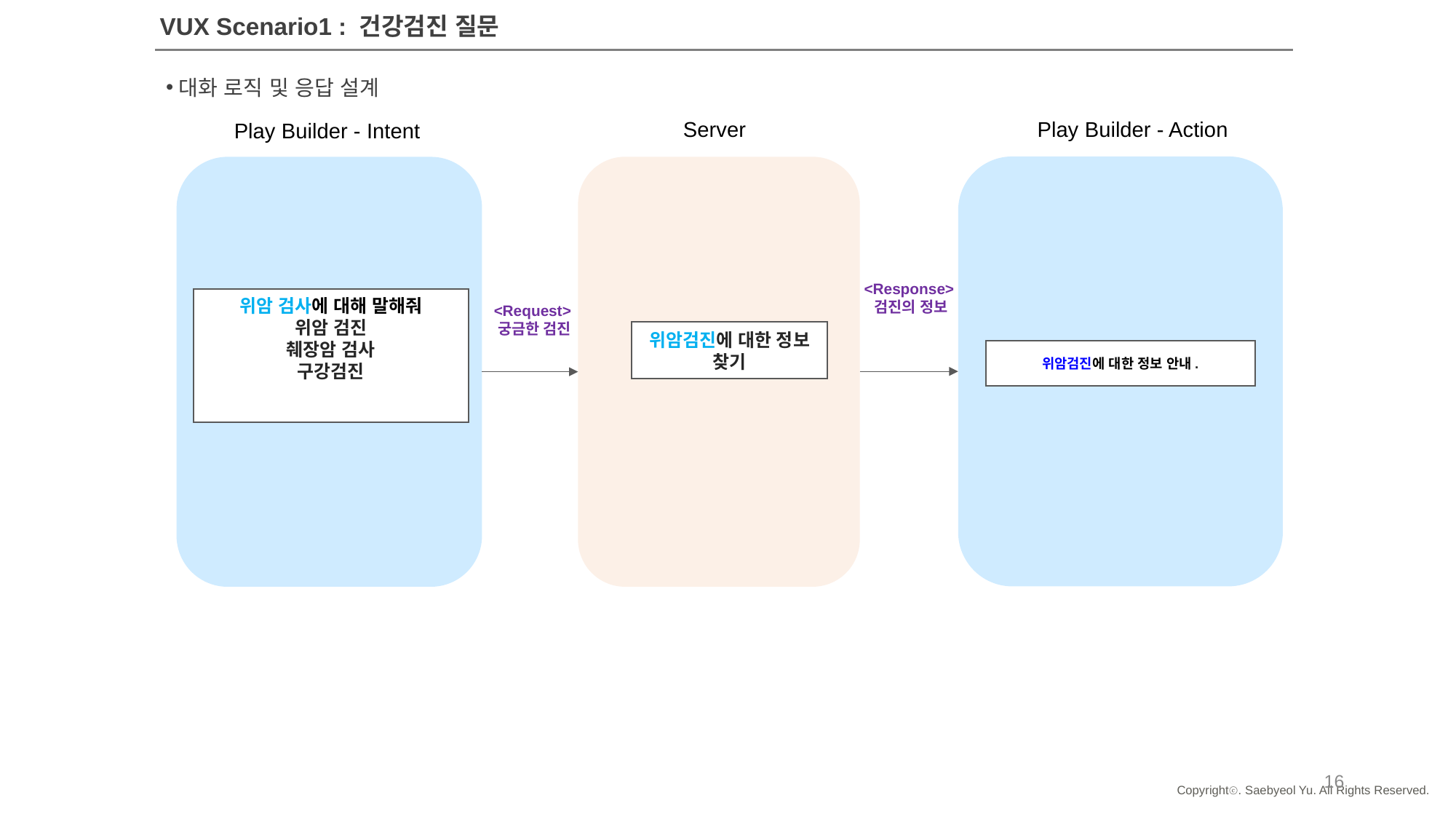

VUX Scenario1 : 건강검진 질문
대화 로직 및 응답 설계
Server
Play Builder - Action
Play Builder - Intent

<Response>
검진의 정보
위암 검사에 대해 말해줘
위암 검진
췌장암 검사
구강검진

<Request>
궁금한 검진
위암검진에 대한 정보
찾기
위암검진에 대한 정보 안내.
16